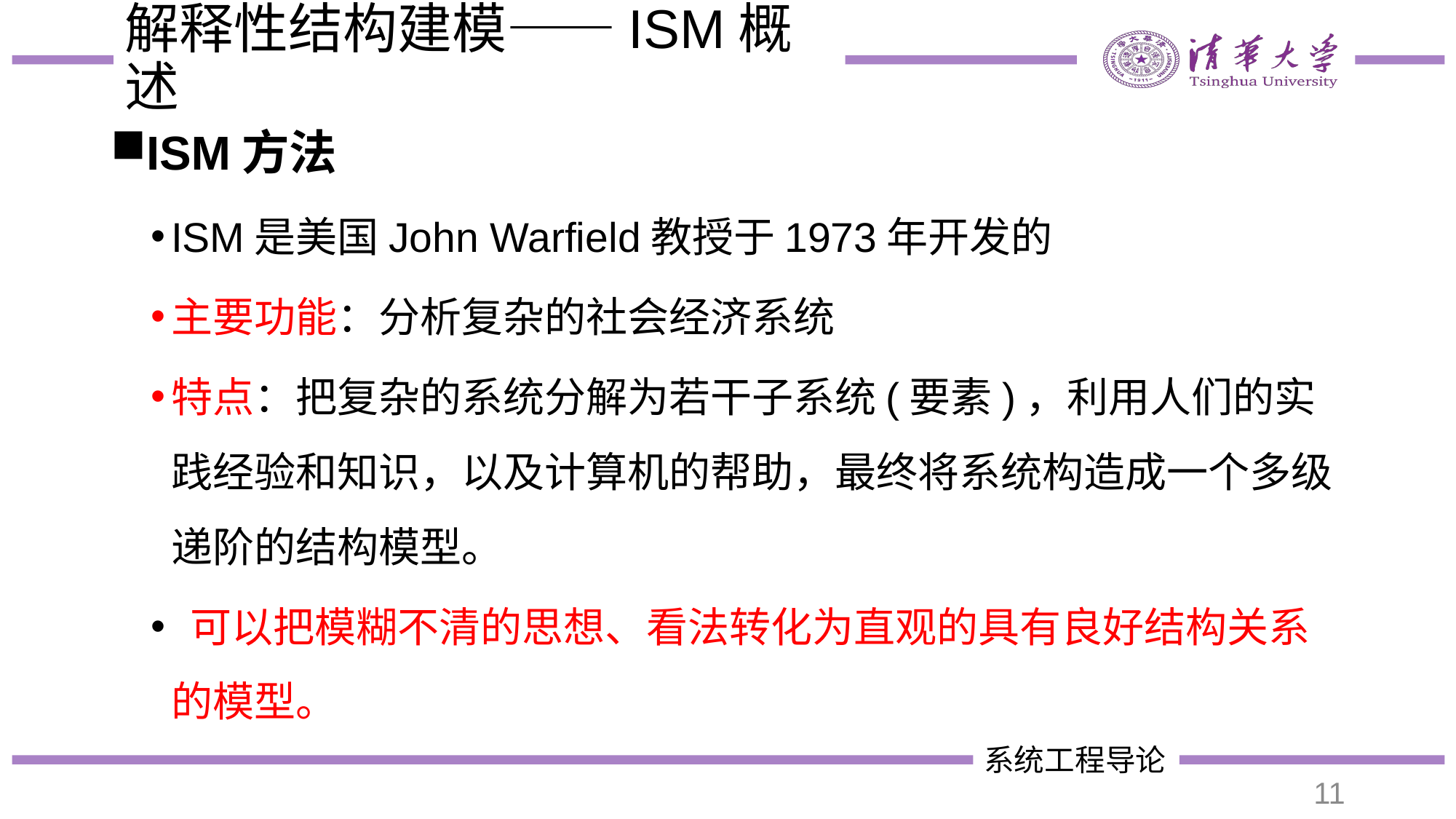

# 解释性结构建模——ISM概述
ISM方法
ISM是美国John Warfield教授于1973年开发的
主要功能：分析复杂的社会经济系统
特点：把复杂的系统分解为若干子系统(要素)，利用人们的实践经验和知识，以及计算机的帮助，最终将系统构造成一个多级递阶的结构模型。
 可以把模糊不清的思想、看法转化为直观的具有良好结构关系的模型。
11